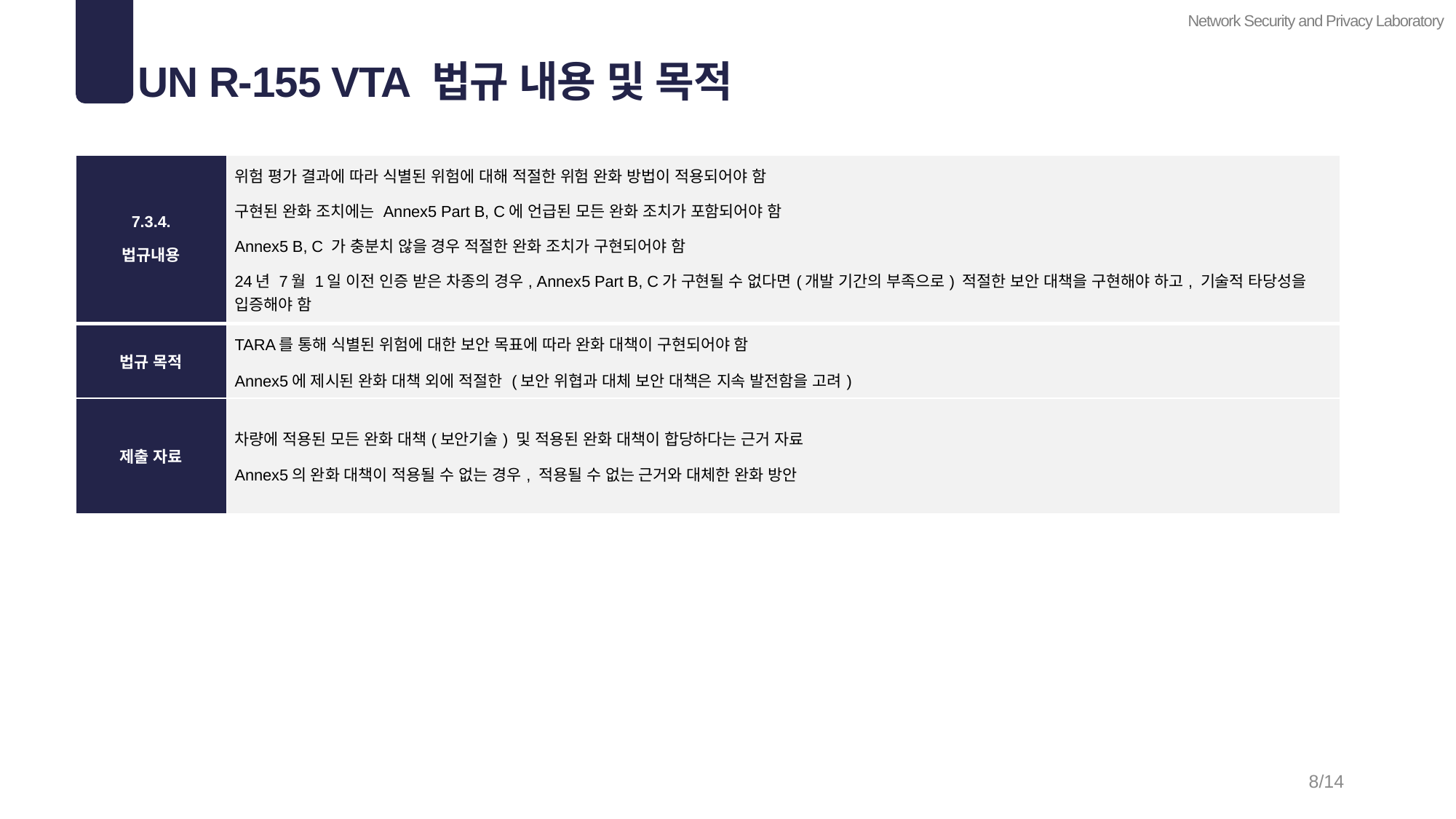

Network Security and Privacy Laboratory
02
UN R-155 VTA 법규 내용 및 목적
| 7.3.4. 법규내용 | 위험 평가 결과에 따라 식별된 위험에 대해 적절한 위험 완화 방법이 적용되어야 함 구현된 완화 조치에는 Annex5 Part B, C에 언급된 모든 완화 조치가 포함되어야 함 Annex5 B, C 가 충분치 않을 경우 적절한 완화 조치가 구현되어야 함 24년 7월 1일 이전 인증 받은 차종의 경우, Annex5 Part B, C가 구현될 수 없다면(개발 기간의 부족으로) 적절한 보안 대책을 구현해야 하고, 기술적 타당성을 입증해야 함 |
| --- | --- |
| 법규 목적 | TARA를 통해 식별된 위험에 대한 보안 목표에 따라 완화 대책이 구현되어야 함 Annex5에 제시된 완화 대책 외에 적절한 (보안 위협과 대체 보안 대책은 지속 발전함을 고려) |
| 제출 자료 | 차량에 적용된 모든 완화 대책(보안기술) 및 적용된 완화 대책이 합당하다는 근거 자료 Annex5의 완화 대책이 적용될 수 없는 경우, 적용될 수 없는 근거와 대체한 완화 방안 |
8/14